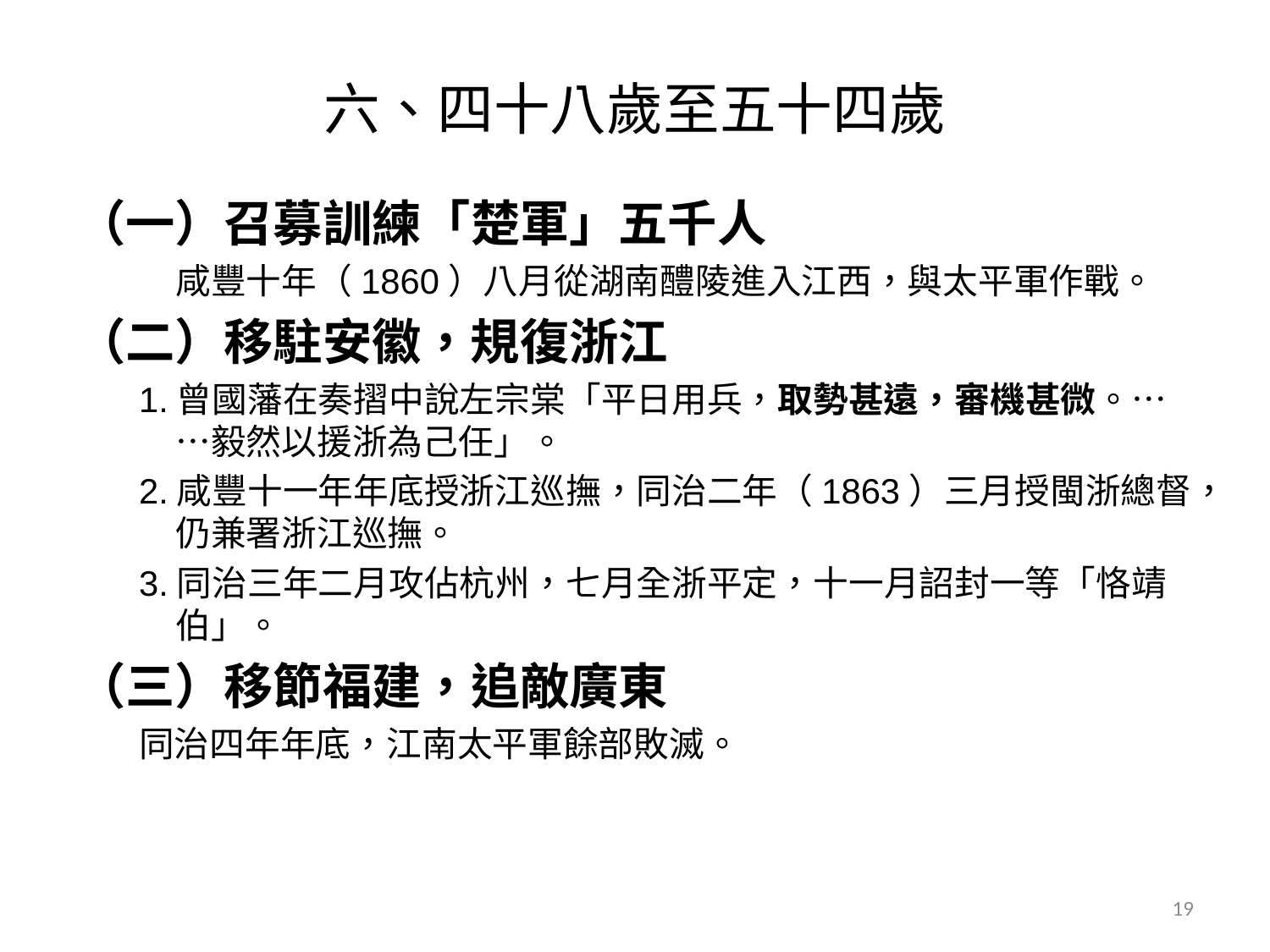

# 六、四十八歲至五十四歲
（一）召募訓練「楚軍」五千人
咸豐十年（1860）八月從湖南醴陵進入江西，與太平軍作戰。
（二）移駐安徽，規復浙江
1.曾國藩在奏摺中說左宗棠「平日用兵，取勢甚遠，審機甚微。……毅然以援浙為己任」。
2.咸豐十一年年底授浙江巡撫，同治二年（1863）三月授閩浙總督，仍兼署浙江巡撫。
3.同治三年二月攻佔杭州，七月全浙平定，十一月詔封一等「恪靖伯」。
（三）移節福建，追敵廣東
同治四年年底，江南太平軍餘部敗滅。

19